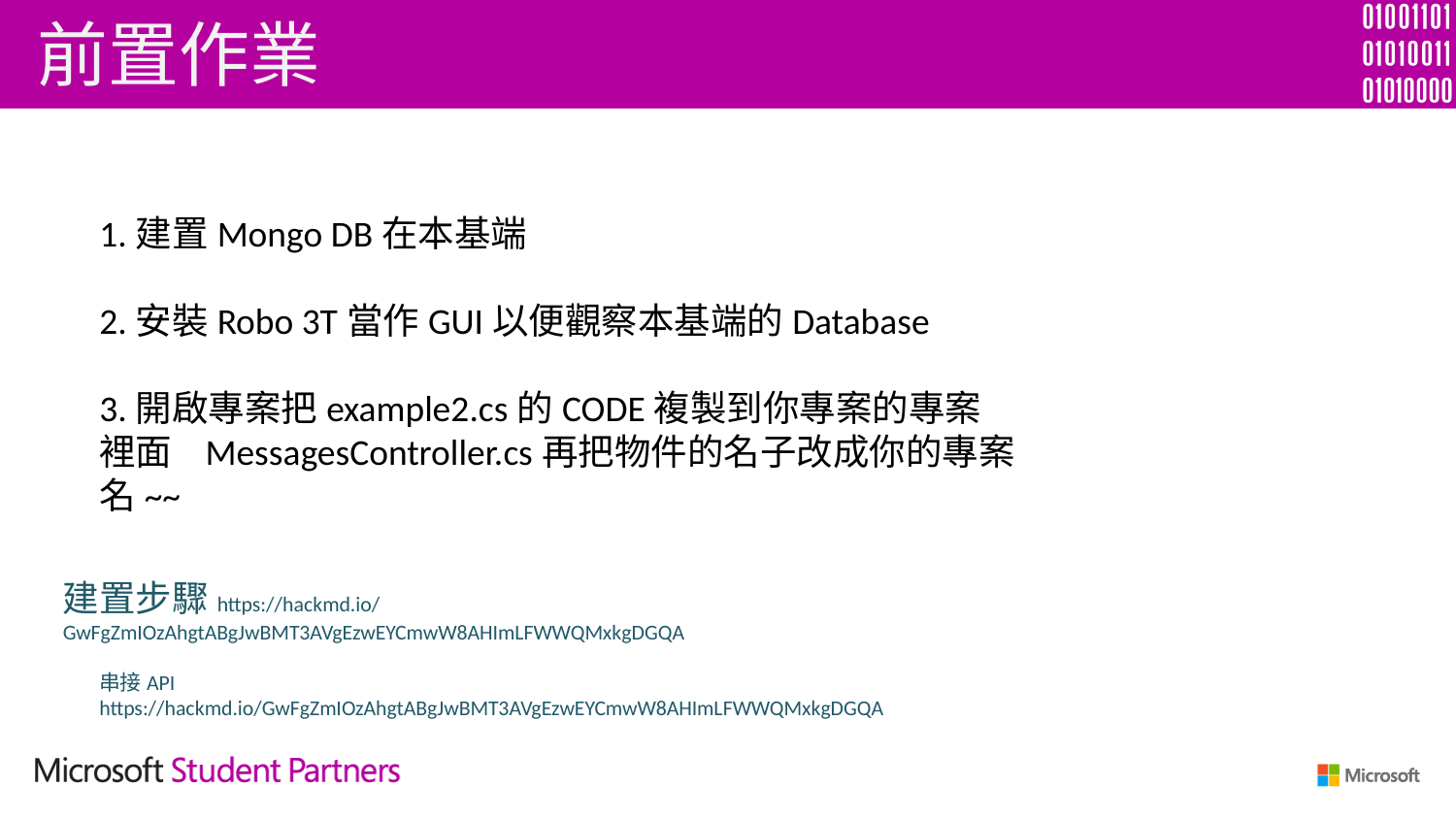

# 前置作業

1.建置Mongo DB在本基端

2.安裝Robo 3T當作GUI以便觀察本基端的Database

3.開啟專案把example2.cs的CODE複製到你專案的專案裡面   MessagesController.cs再把物件的名子改成你的專案名~~

建置步驟https://hackmd.io/GwFgZmIOzAhgtABgJwBMT3AVgEzwEYCmwW8AHImLFWWQMxkgDGQA
串接API
https://hackmd.io/GwFgZmIOzAhgtABgJwBMT3AVgEzwEYCmwW8AHImLFWWQMxkgDGQA